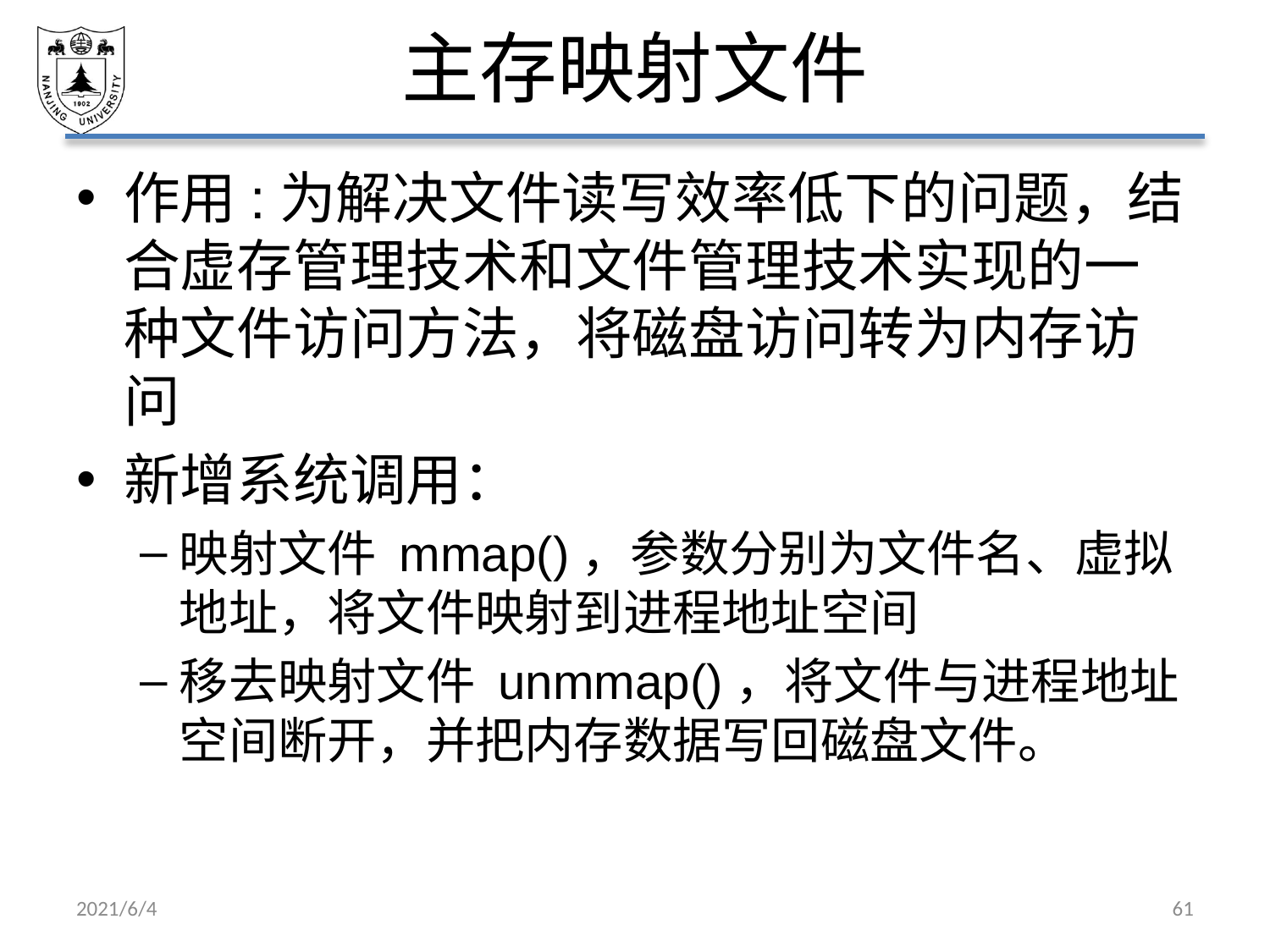

# 主存映射文件
作用:为解决文件读写效率低下的问题，结合虚存管理技术和文件管理技术实现的一种文件访问方法，将磁盘访问转为内存访问
新增系统调用：
映射文件 mmap()，参数分别为文件名、虚拟地址，将文件映射到进程地址空间
移去映射文件 unmmap()，将文件与进程地址空间断开，并把内存数据写回磁盘文件。

2021/6/4
61